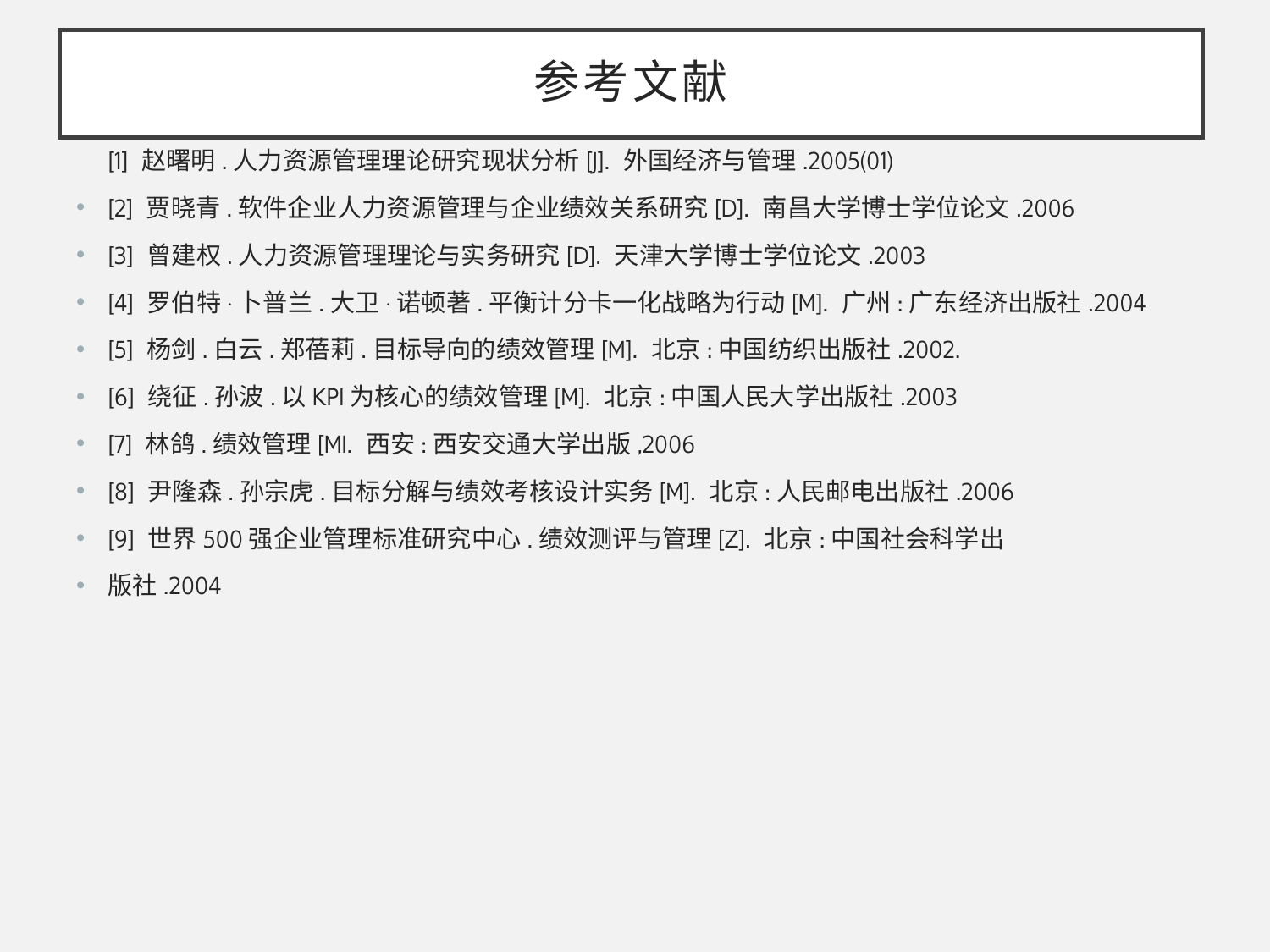

# 参考文献
[1] 赵曙明.人力资源管理理论研究现状分析[J]. 外国经济与管理.2005(01)
[2] 贾晓青.软件企业人力资源管理与企业绩效关系研究[D]. 南昌大学博士学位论文.2006
[3] 曾建权.人力资源管理理论与实务研究[D]. 天津大学博士学位论文.2003
[4] 罗伯特·卜普兰.大卫·诺顿著.平衡计分卡一化战略为行动[M]. 广州:广东经济出版社.2004
[5] 杨剑.白云.郑蓓莉.目标导向的绩效管理[M]. 北京:中国纺织出版社.2002.
[6] 绕征.孙波.以KPI为核心的绩效管理[M]. 北京:中国人民大学出版社.2003
[7] 林鸽.绩效管理[Ml. 西安:西安交通大学出版,2006
[8] 尹隆森.孙宗虎.目标分解与绩效考核设计实务[M]. 北京:人民邮电出版社.2006
[9] 世界500强企业管理标准研究中心.绩效测评与管理[Z]. 北京:中国社会科学出
版社.2004